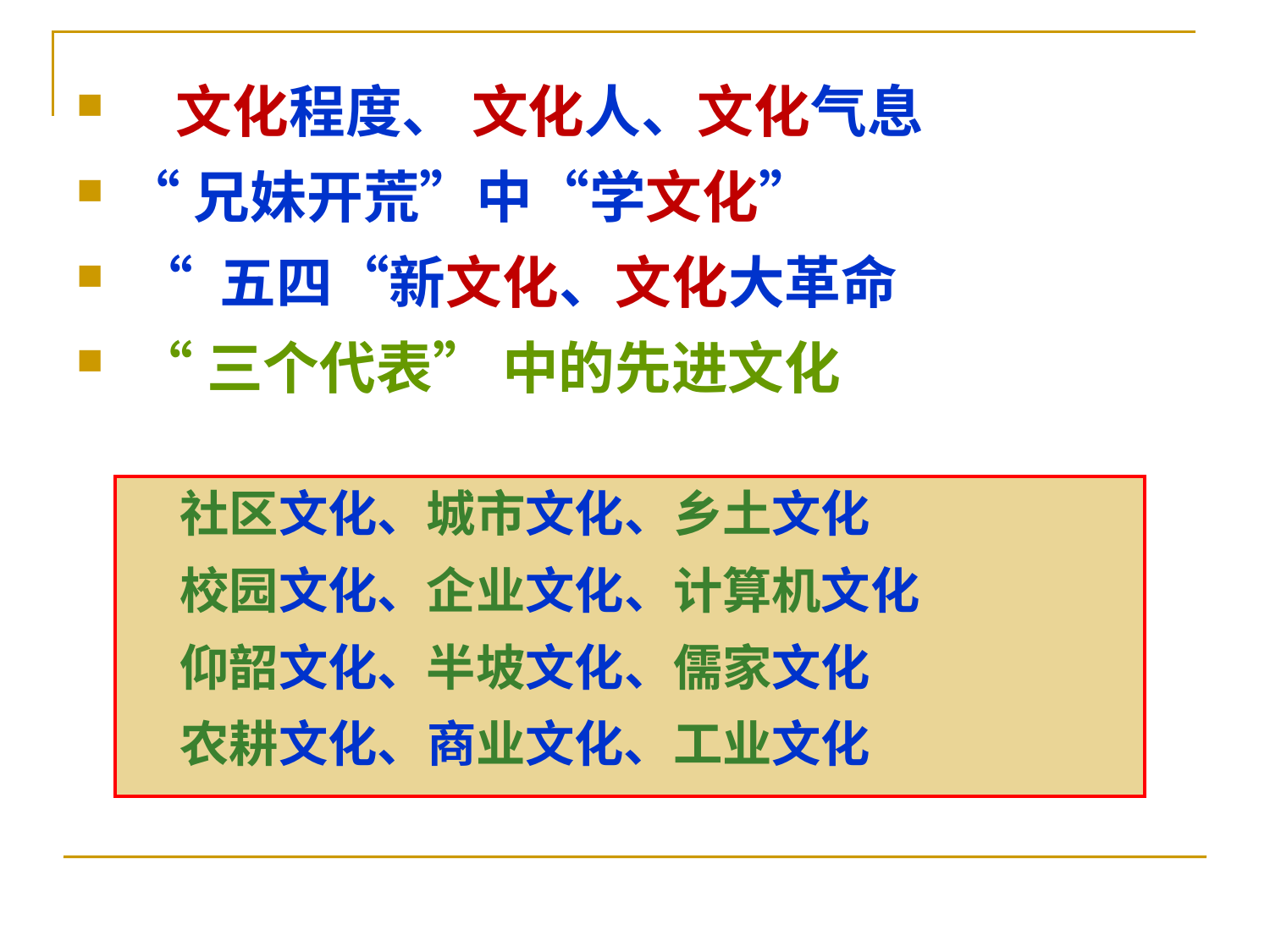

文化程度、 文化人、文化气息
“兄妹开荒”中“学文化”
 “ 五四“新文化、文化大革命
 “三个代表” 中的先进文化

社区文化、城市文化、乡土文化
校园文化、企业文化、计算机文化
仰韶文化、半坡文化、儒家文化
农耕文化、商业文化、工业文化

19